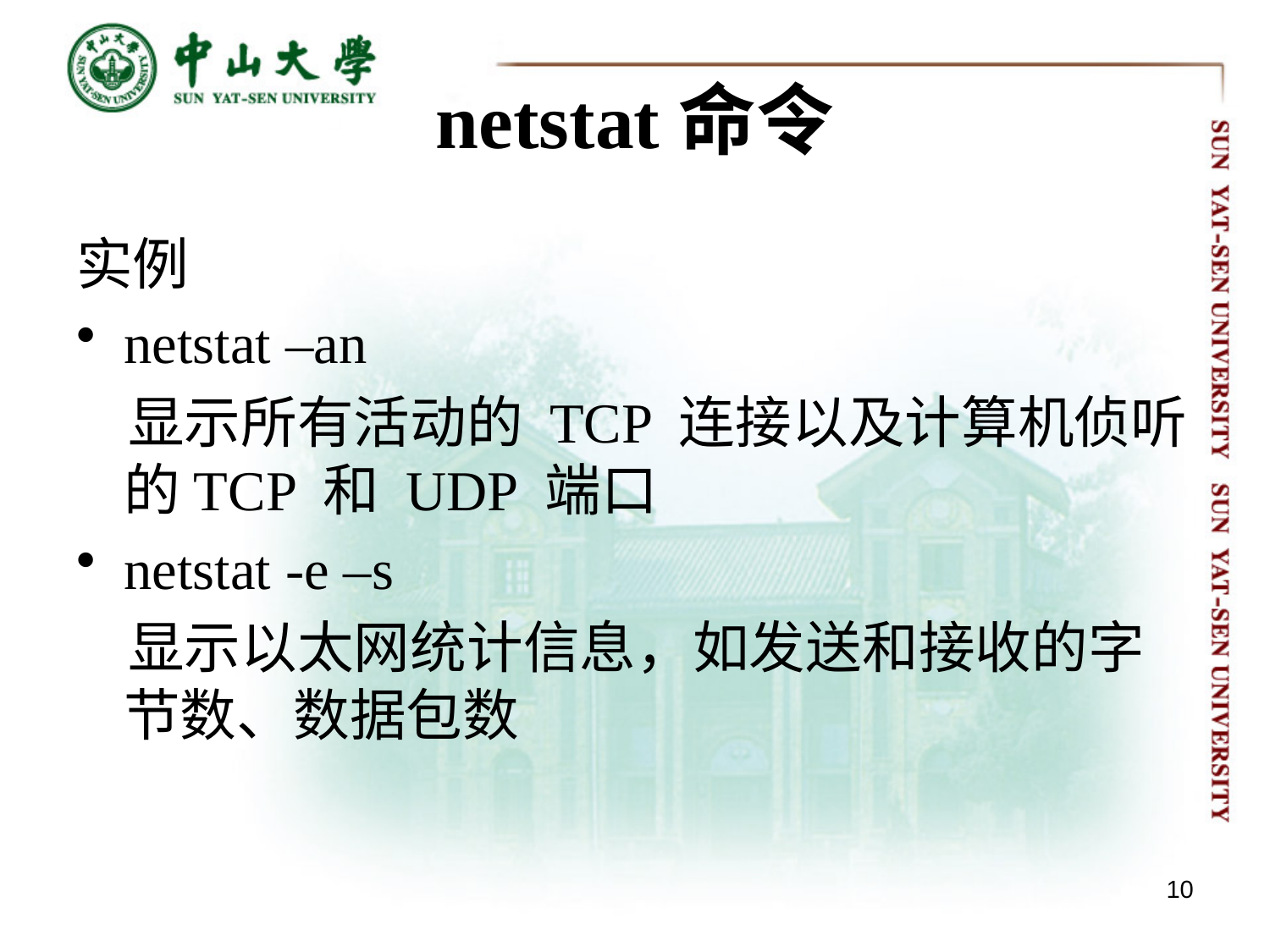

# netstat命令
实例
netstat –an
   显示所有活动的 TCP 连接以及计算机侦听的TCP 和 UDP 端口
netstat -e –s
   显示以太网统计信息，如发送和接收的字节数、数据包数
10